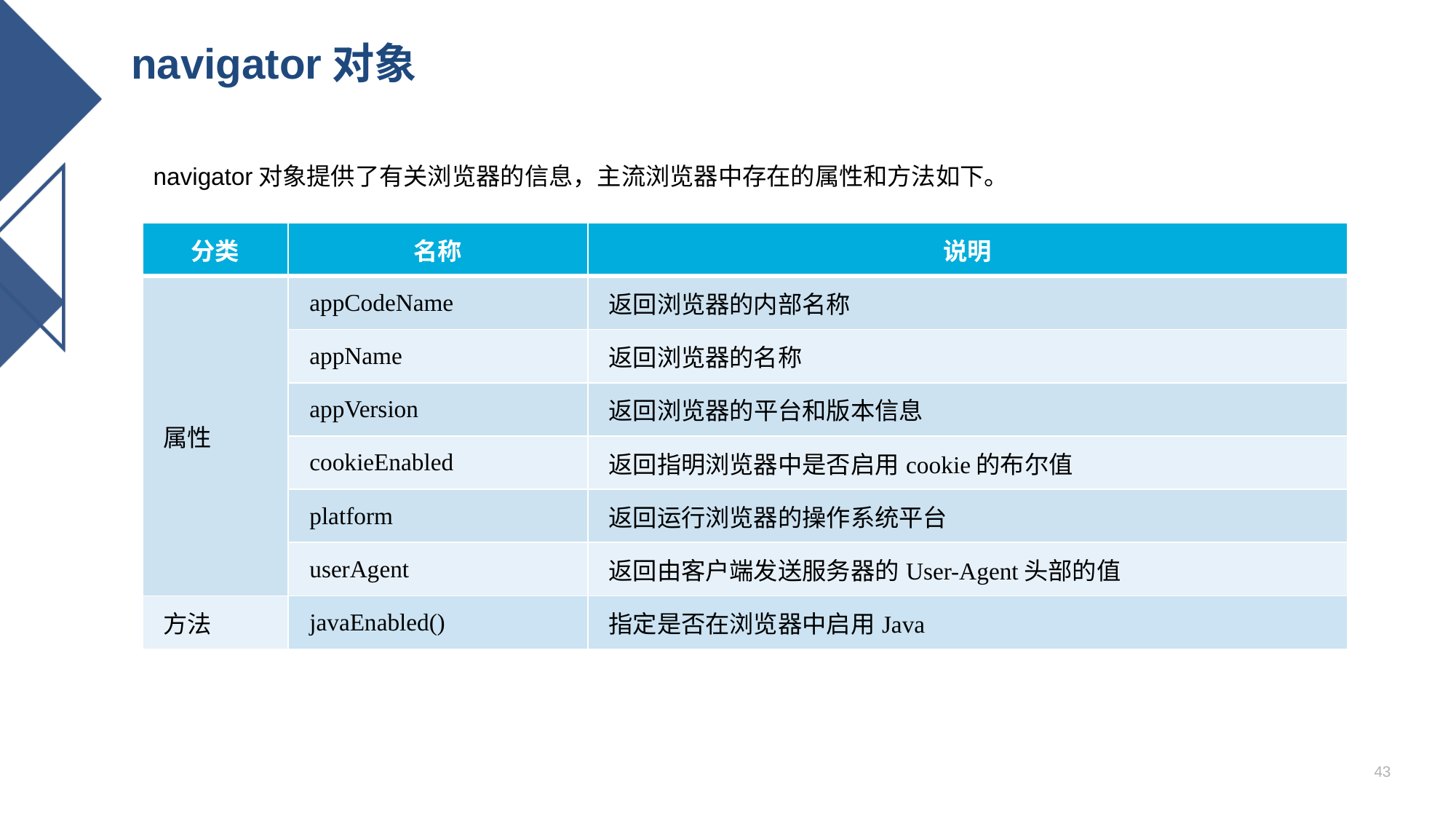

# navigator对象
navigator对象提供了有关浏览器的信息，主流浏览器中存在的属性和方法如下。
| 分类 | 名称 | 说明 |
| --- | --- | --- |
| 属性 | appCodeName | 返回浏览器的内部名称 |
|  | appName | 返回浏览器的名称 |
|  | appVersion | 返回浏览器的平台和版本信息 |
|  | cookieEnabled | 返回指明浏览器中是否启用cookie的布尔值 |
|  | platform | 返回运行浏览器的操作系统平台 |
|  | userAgent | 返回由客户端发送服务器的User-Agent头部的值 |
| 方法 | javaEnabled() | 指定是否在浏览器中启用Java |
43